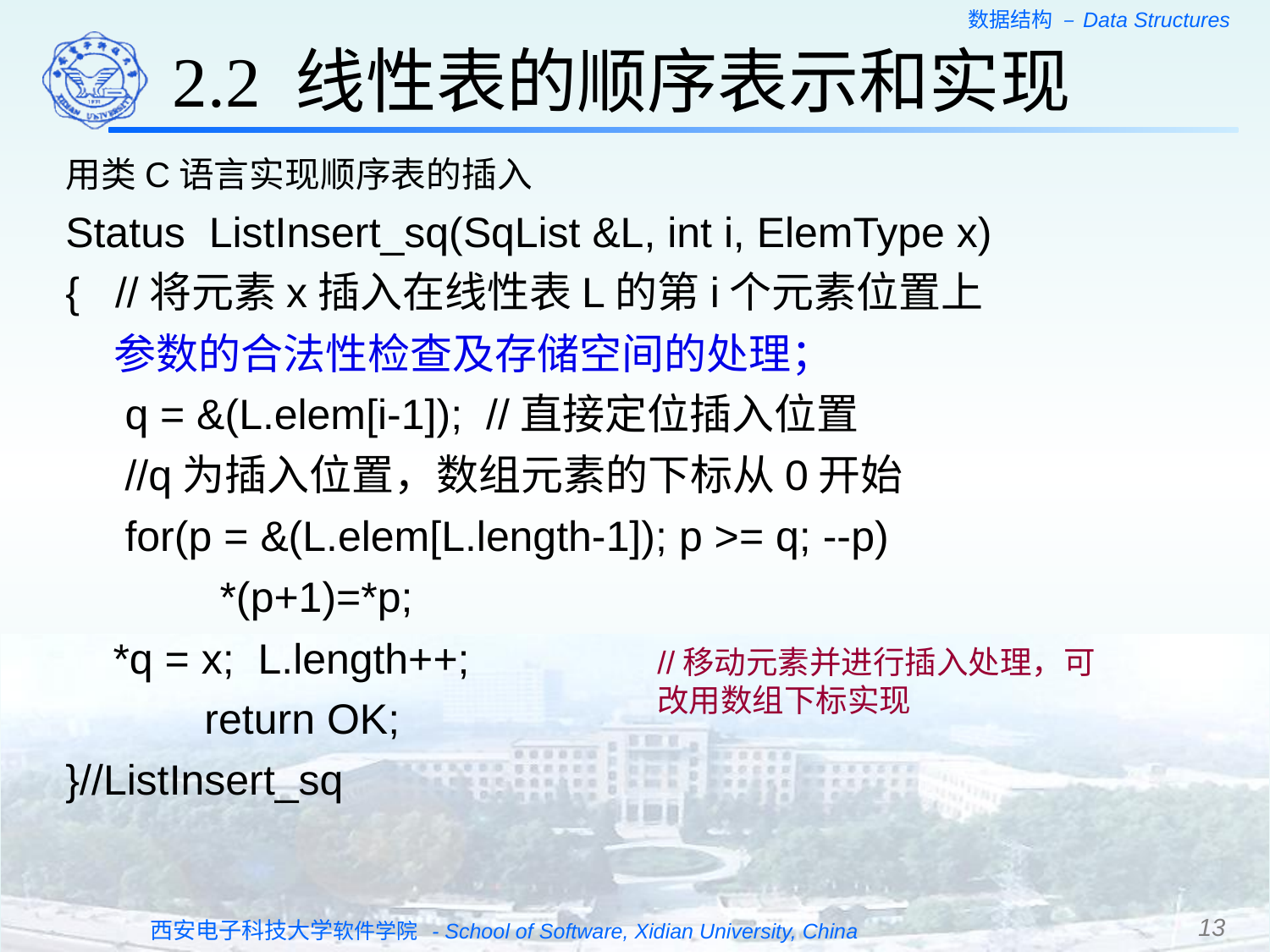

2.2 线性表的顺序表示和实现
用类C语言实现顺序表的插入
Status  ListInsert_sq(SqList &L, int i, ElemType x)
{   //将元素x插入在线性表L的第i个元素位置上
    参数的合法性检查及存储空间的处理；
     q = &(L.elem[i-1]);  //直接定位插入位置
     //q为插入位置，数组元素的下标从0开始
     for(p = &(L.elem[L.length-1]); p >= q; --p)
             *(p+1)=*p;
    *q = x;  L.length++;
	 return OK;
}//ListInsert_sq
//移动元素并进行插入处理，可改用数组下标实现
13